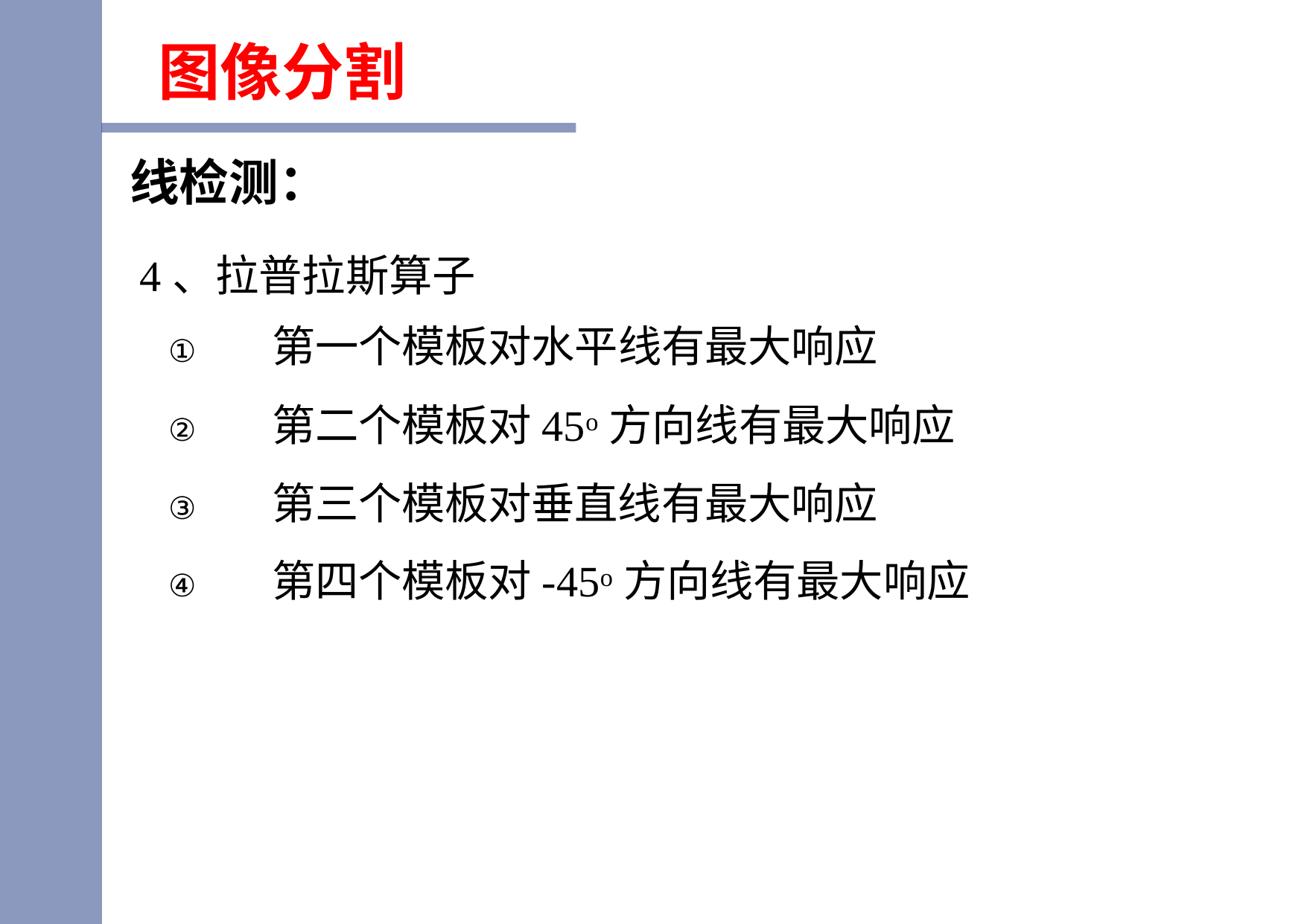

图像分割
线检测：
4、拉普拉斯算子
	第一个模板对水平线有最大响应
	第二个模板对45o方向线有最大响应
	第三个模板对垂直线有最大响应
	第四个模板对-45o方向线有最大响应